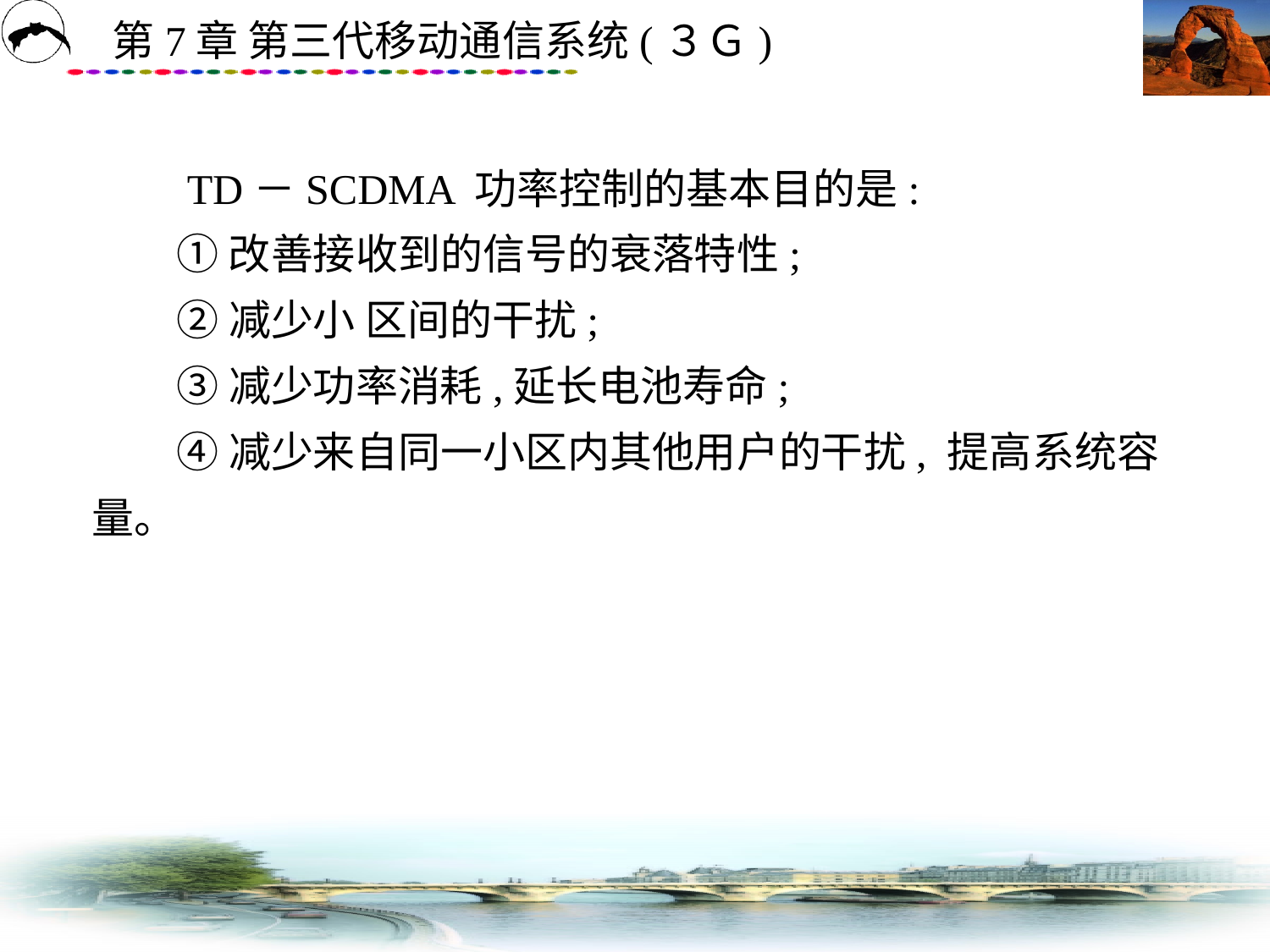

# TD－SCDMA 功率控制的基本目的是: 　　① 改善接收到的信号的衰落特性; 　　② 减少小 区间的干扰; 　　③ 减少功率消耗,延长电池寿命; 　　④ 减少来自同一小区内其他用户的干扰, 提高系统容量。